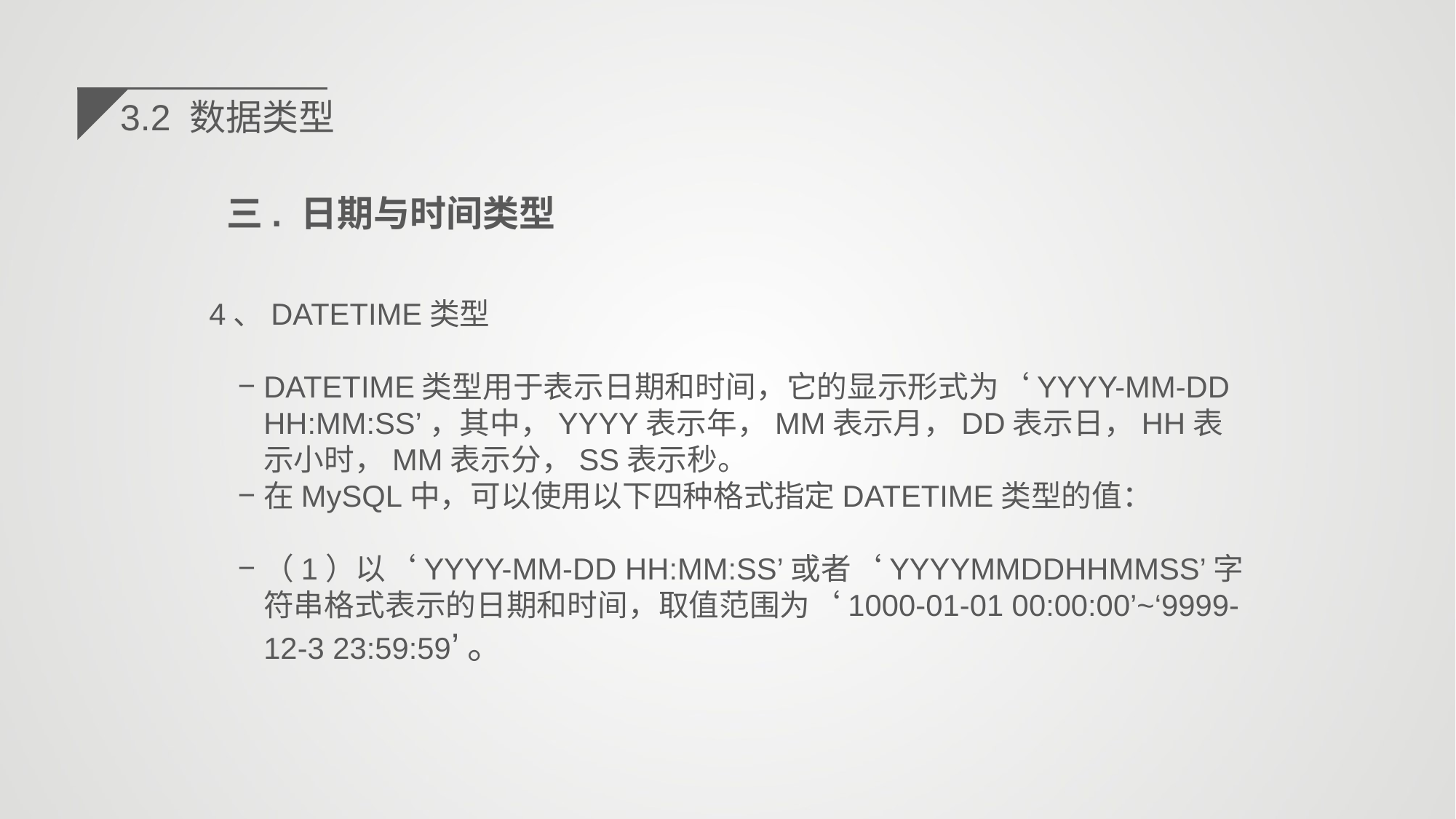

3.2 数据类型

三. 日期与时间类型
4、DATETIME类型

DATETIME类型用于表示日期和时间，它的显示形式为‘YYYY-MM-DD HH:MM:SS’，其中，YYYY表示年，MM表示月，DD表示日，HH表示小时，MM表示分，SS表示秒。
在MySQL中，可以使用以下四种格式指定DATETIME类型的值：

（1）以‘YYYY-MM-DD HH:MM:SS’或者‘YYYYMMDDHHMMSS’字符串格式表示的日期和时间，取值范围为‘1000-01-01 00:00:00’~‘9999-12-3 23:59:59’。